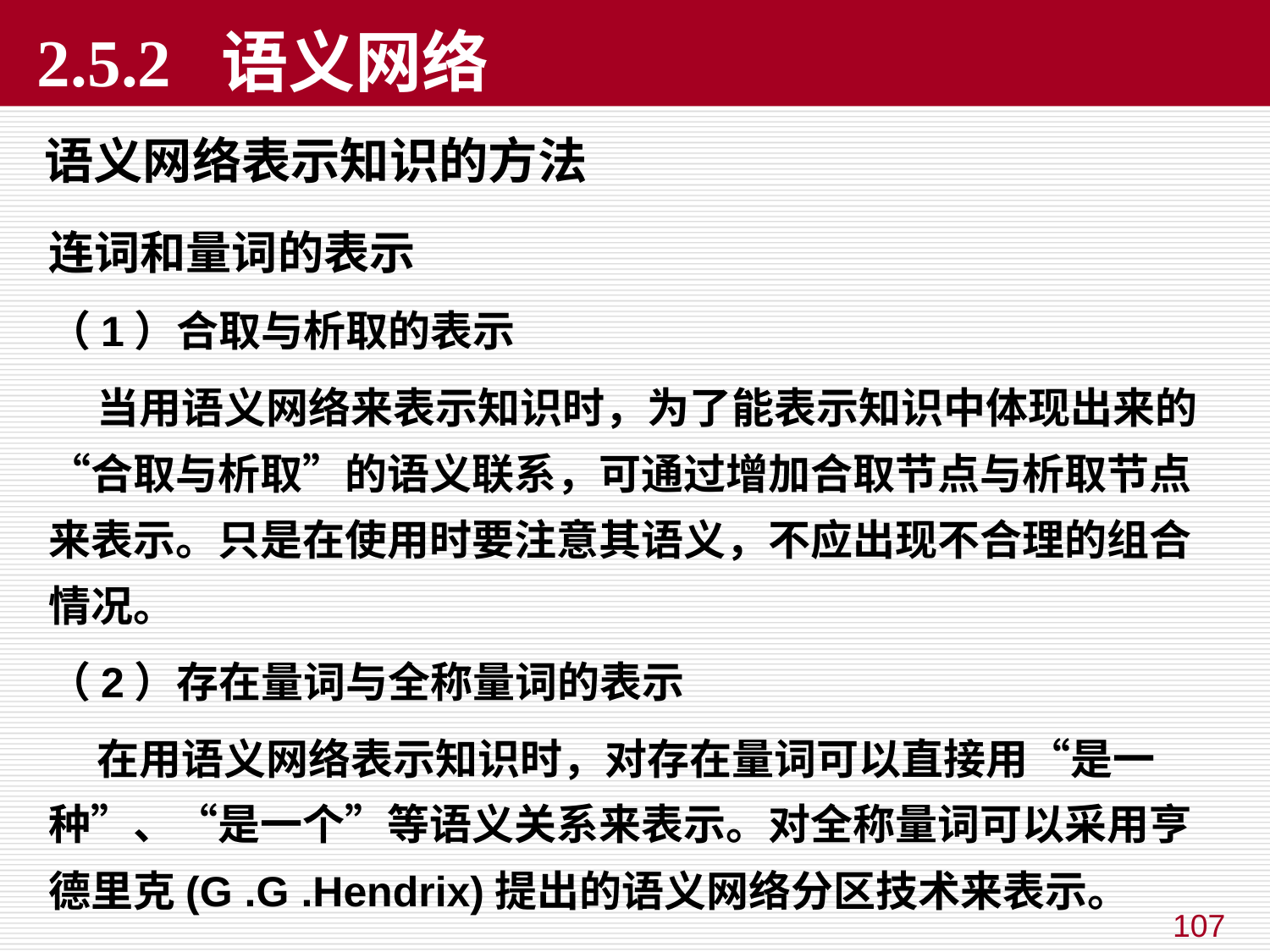

# 2.5.2  语义网络
语义网络表示知识的方法
连词和量词的表示
（1）合取与析取的表示
    当用语义网络来表示知识时，为了能表示知识中体现出来的“合取与析取”的语义联系，可通过增加合取节点与析取节点来表示。只是在使用时要注意其语义，不应出现不合理的组合情况。
（2）存在量词与全称量词的表示
    在用语义网络表示知识时，对存在量词可以直接用“是一种”、“是一个”等语义关系来表示。对全称量词可以采用亨德里克(G .G .Hendrix)提出的语义网络分区技术来表示。
107